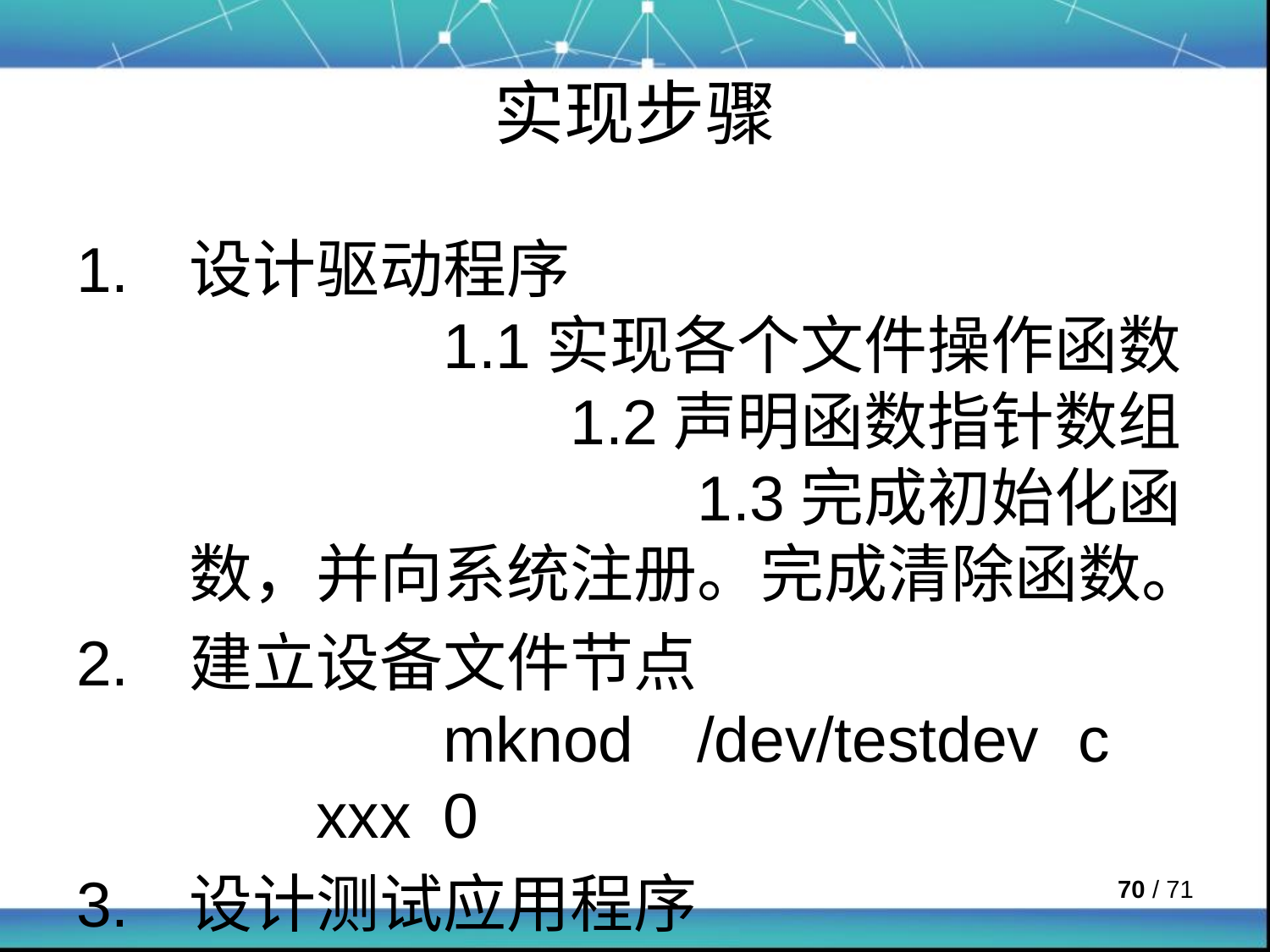

# 实现步骤
设计驱动程序						1.1实现各个文件操作函数			1.2声明函数指针数组				1.3完成初始化函数，并向系统注册。完成清除函数。
建立设备文件节点					mknod	/dev/testdev	c	xxx	0
设计测试应用程序
70 / 71